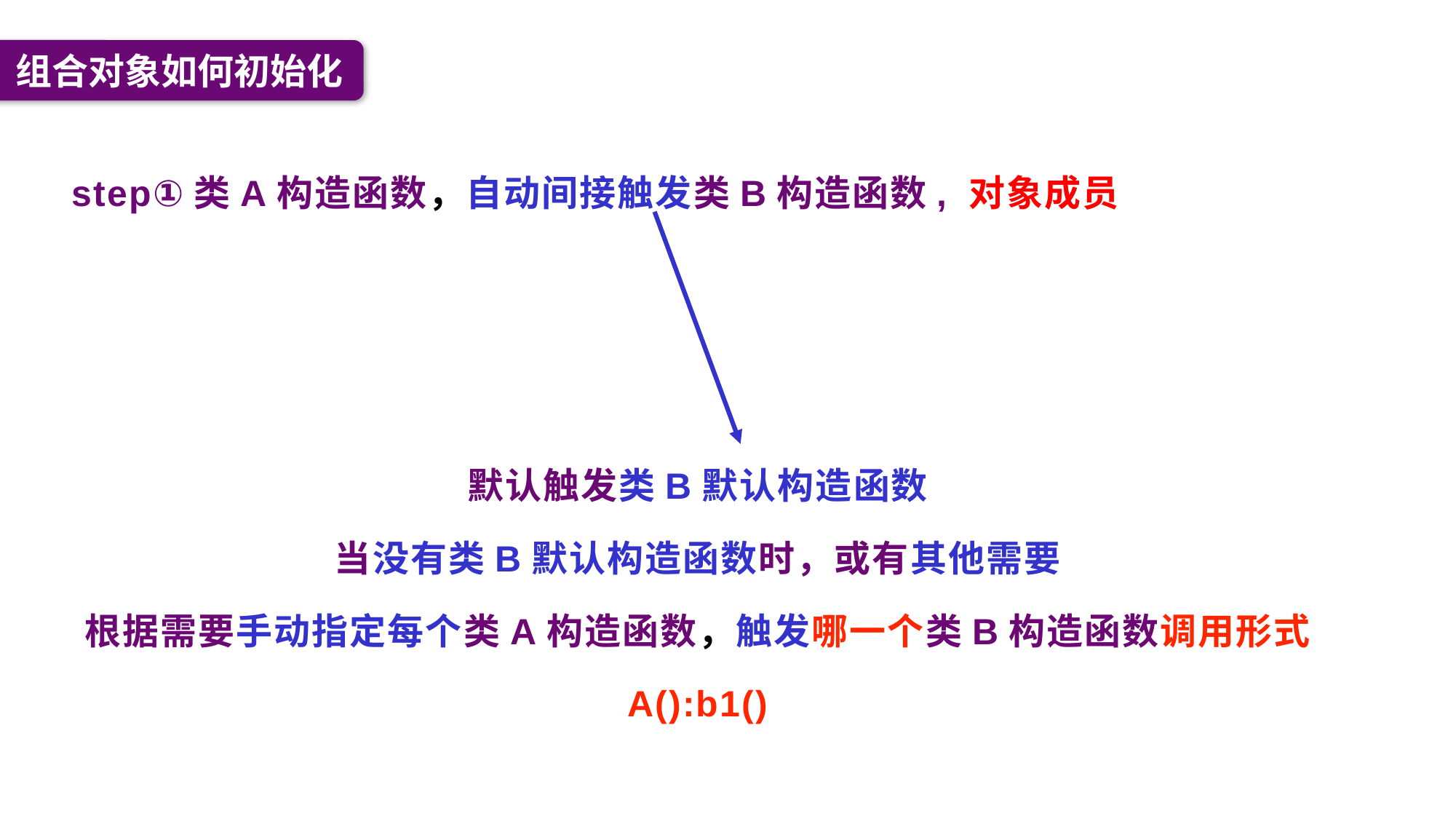

组合对象如何初始化
step①类A构造函数，自动间接触发类B构造函数, 对象成员
默认触发类B默认构造函数
当没有类B默认构造函数时，或有其他需要
根据需要手动指定每个类A构造函数，触发哪一个类B构造函数调用形式
A():b1()

28